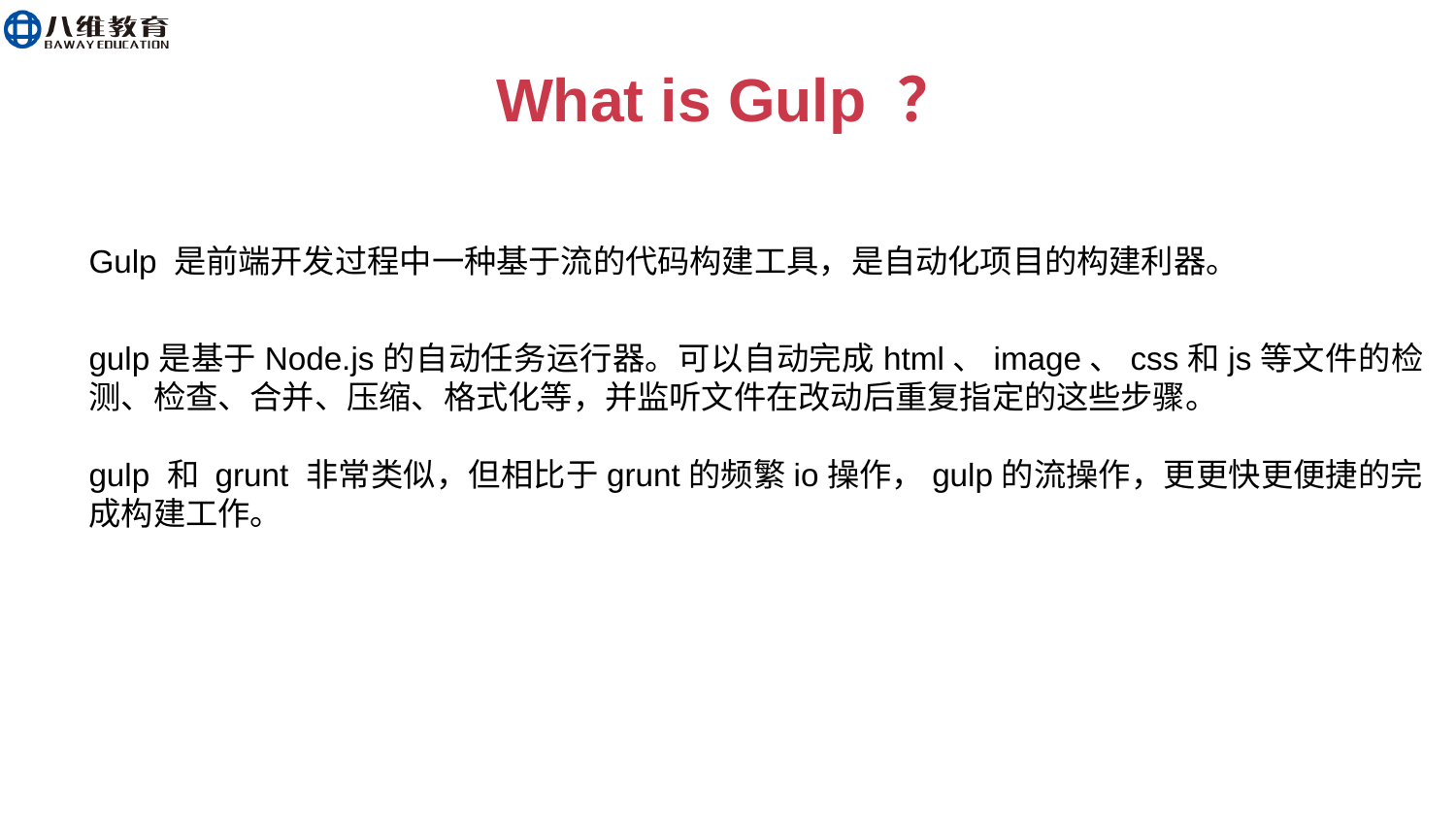

What is Gulp ？

Gulp 是前端开发过程中一种基于流的代码构建工具，是自动化项目的构建利器。

gulp是基于Node.js的自动任务运行器。可以自动完成html、image、css和js等文件的检测、检查、合并、压缩、格式化等，并监听文件在改动后重复指定的这些步骤。

gulp 和 grunt 非常类似，但相比于grunt的频繁io操作，gulp的流操作，更更快更便捷的完成构建工作。